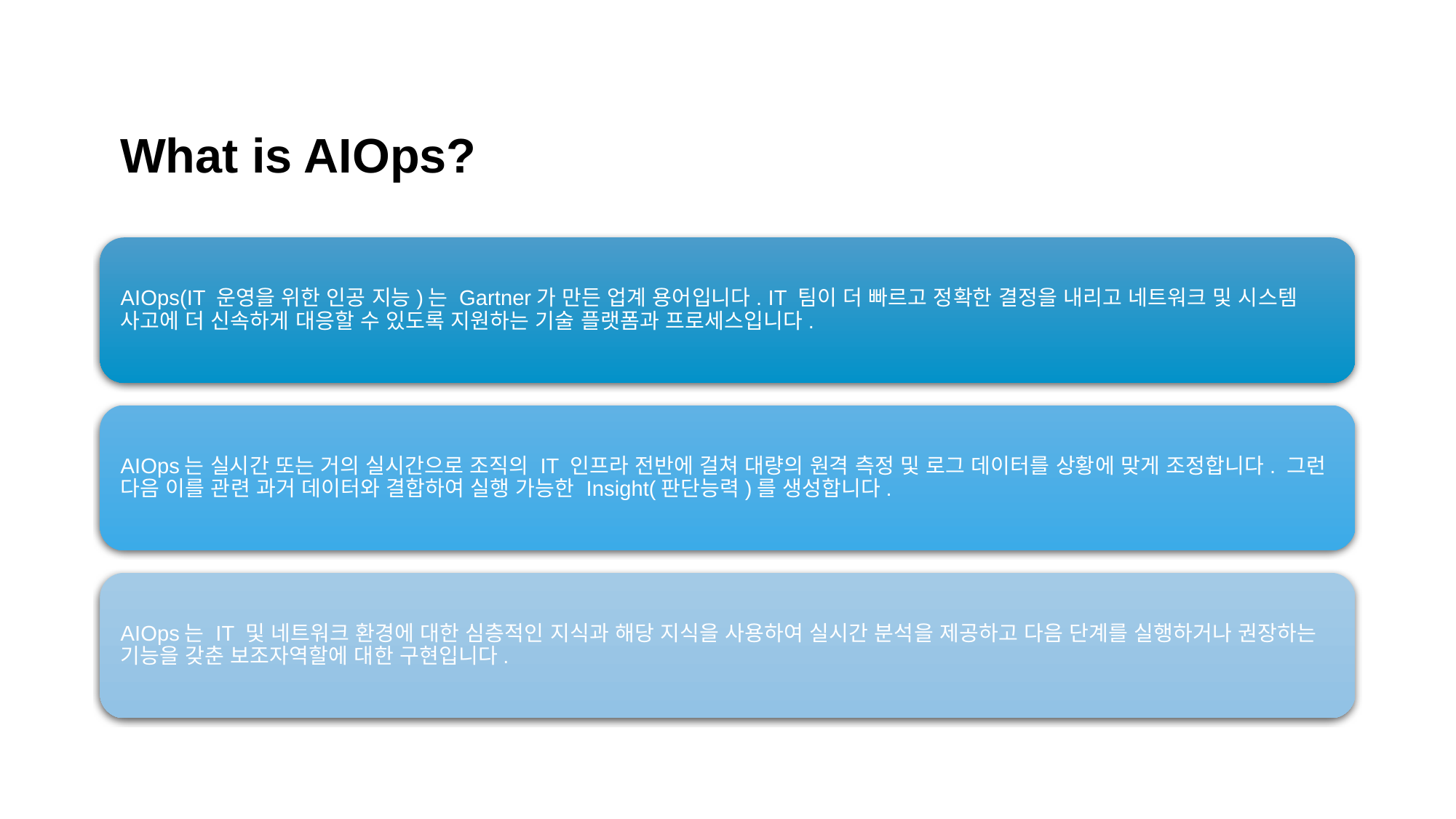

What is AIOps?
AIOps(IT 운영을 위한 인공 지능)는 Gartner가 만든 업계 용어입니다. IT 팀이 더 빠르고 정확한 결정을 내리고 네트워크 및 시스템 사고에 더 신속하게 대응할 수 있도록 지원하는 기술 플랫폼과 프로세스입니다.
AIOps는 실시간 또는 거의 실시간으로 조직의 IT 인프라 전반에 걸쳐 대량의 원격 측정 및 로그 데이터를 상황에 맞게 조정합니다. 그런 다음 이를 관련 과거 데이터와 결합하여 실행 가능한 Insight(판단능력)를 생성합니다.
AIOps는 IT 및 네트워크 환경에 대한 심층적인 지식과 해당 지식을 사용하여 실시간 분석을 제공하고 다음 단계를 실행하거나 권장하는 기능을 갖춘 보조자역할에 대한 구현입니다.